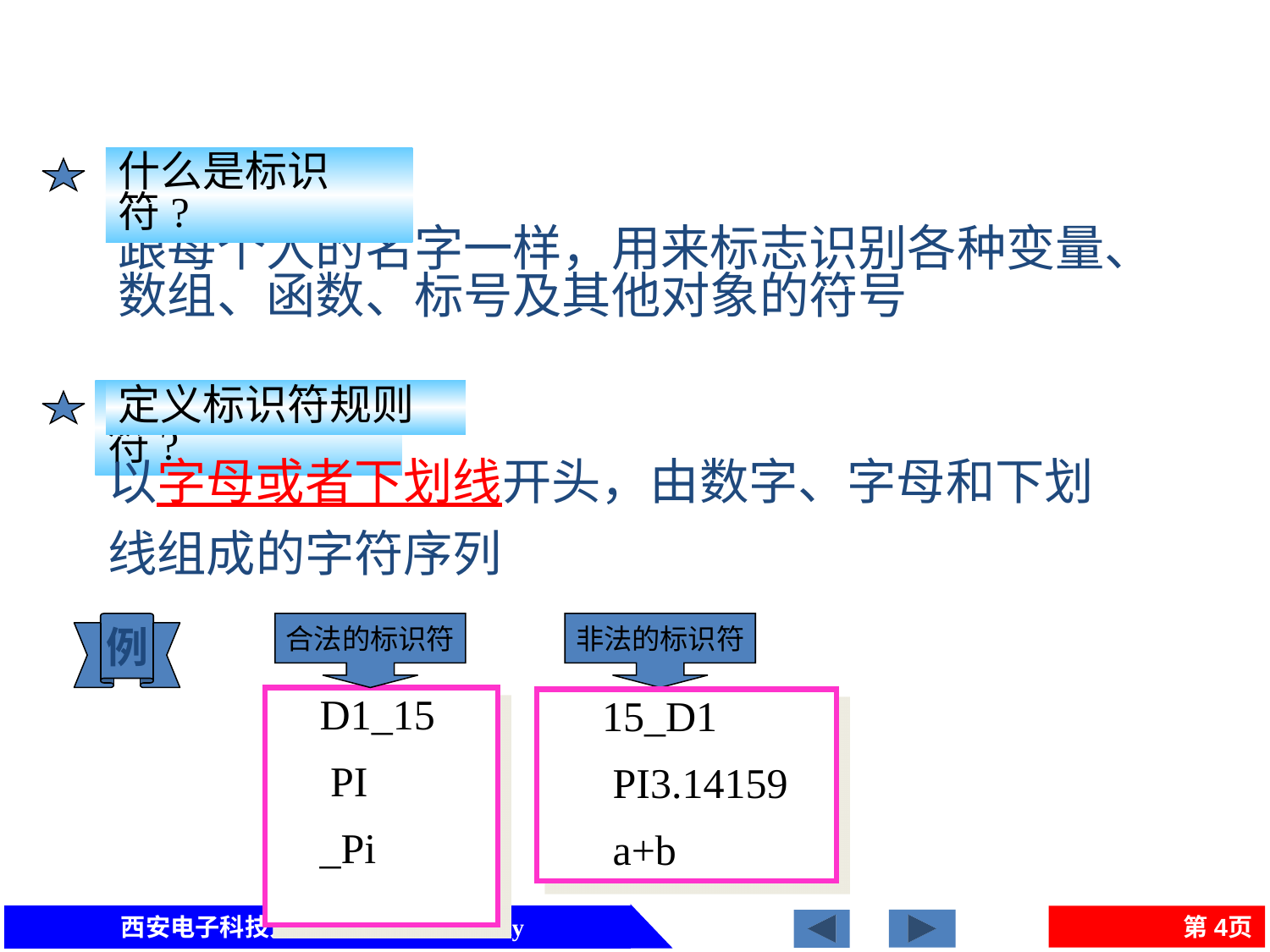

什么是标识符?

跟每个人的名字一样，用来标志识别各种变量、数组、函数、标号及其他对象的符号
什么是标识符?
定义标识符规则

以字母或者下划线开头，由数字、字母和下划
线组成的字符序列
例
合法的标识符
非法的标识符
    D1_15
     PI
    _Pi
     15_D1
      PI3.14159
      a+b